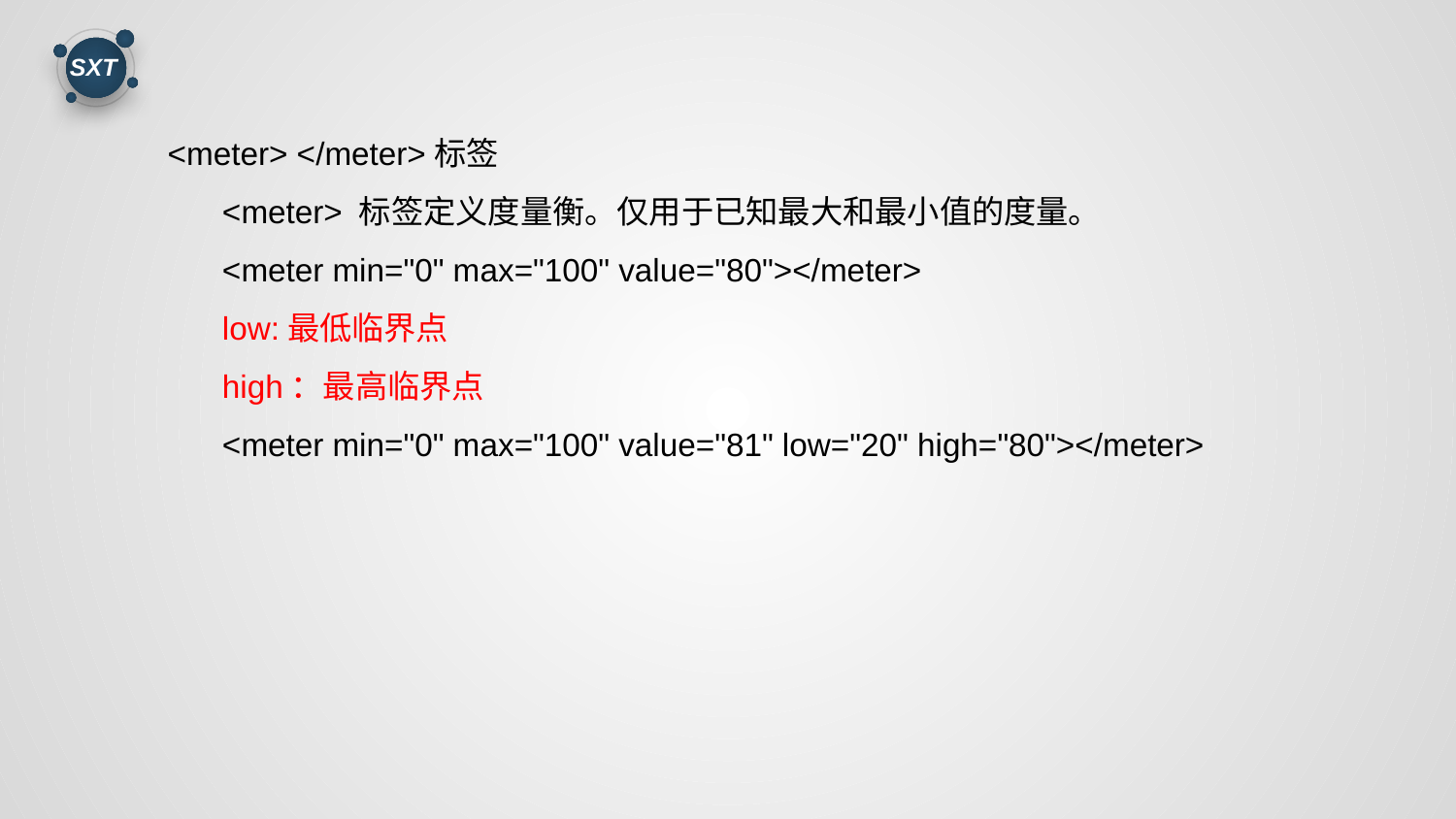

<meter> </meter>标签
<meter> 标签定义度量衡。仅用于已知最大和最小值的度量。
<meter min="0" max="100" value="80"></meter>
low:最低临界点
high：最高临界点
<meter min="0" max="100" value="81" low="20" high="80"></meter>